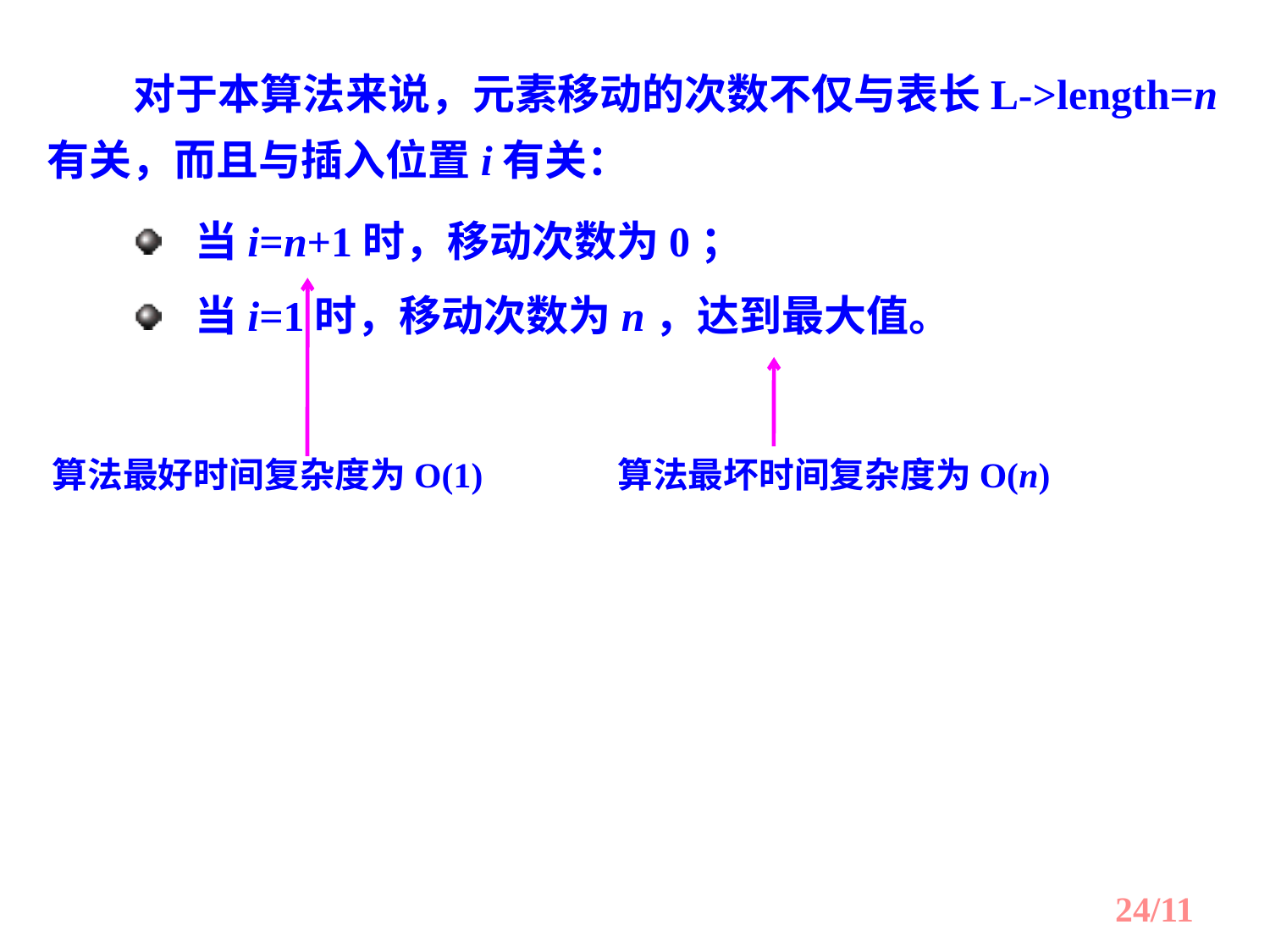

对于本算法来说，元素移动的次数不仅与表长L->length=n有关，而且与插入位置i有关：
当i=n+1时，移动次数为0；
算法最好时间复杂度为O(1)
当i=1时，移动次数为n，达到最大值。
算法最坏时间复杂度为O(n)
24